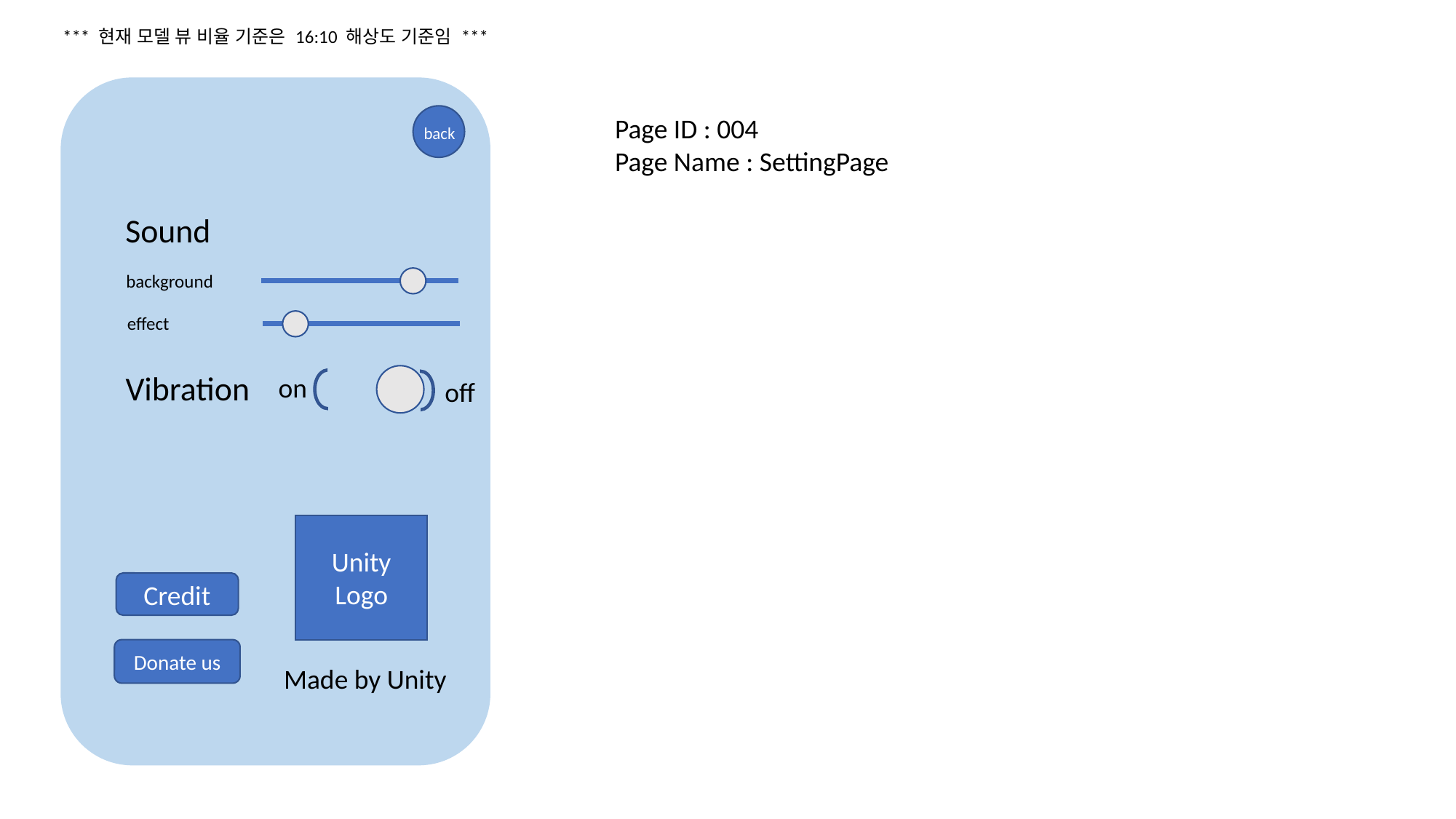

*** 현재 모델 뷰 비율 기준은 16:10 해상도 기준임 ***

Page ID : 004
Page Name : SettingPage
back
Sound
background

effect

Vibration
on

off

Unity Logo
Credit
Donate us
Made by Unity